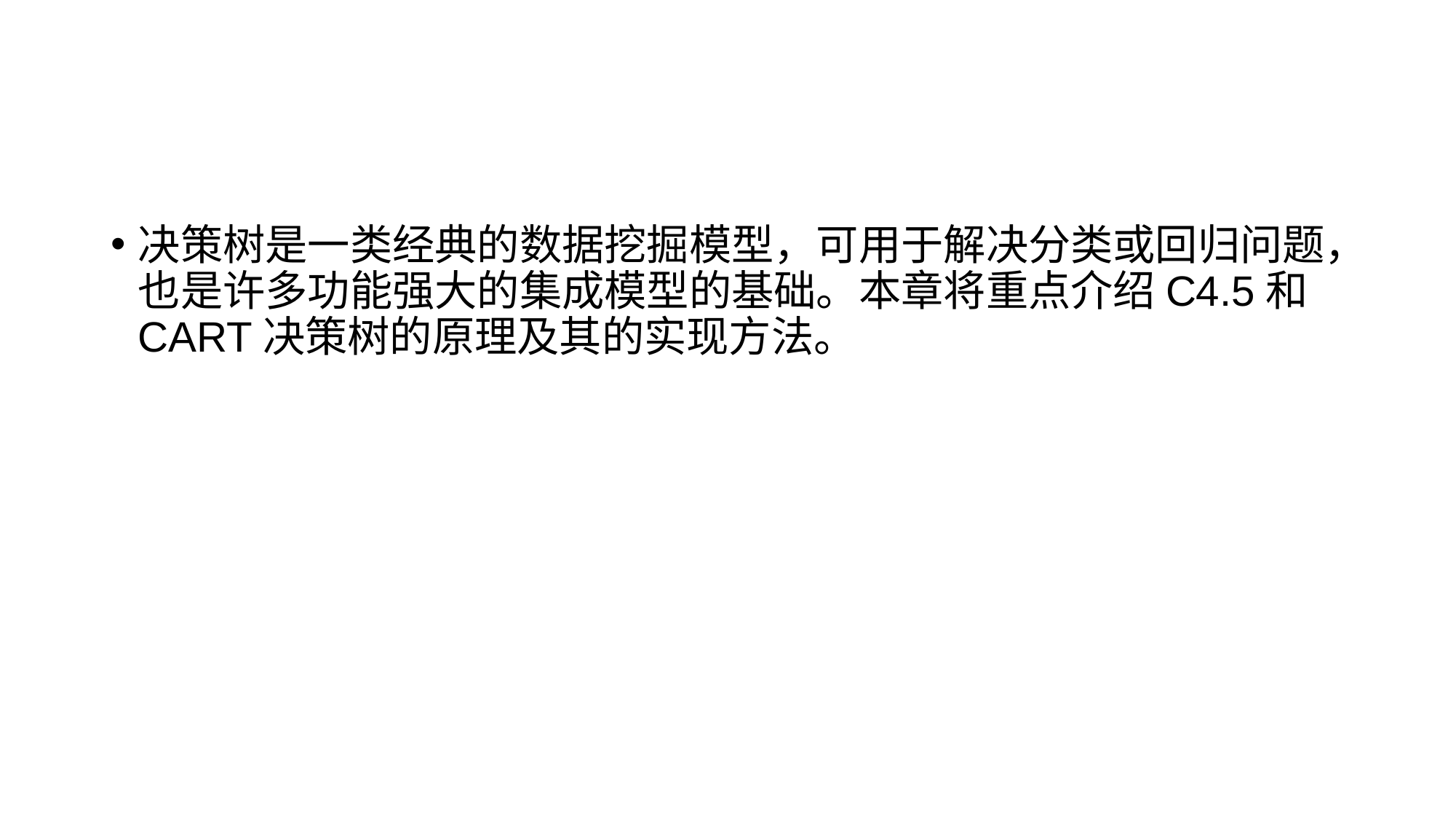

#
决策树是一类经典的数据挖掘模型，可用于解决分类或回归问题，也是许多功能强大的集成模型的基础。本章将重点介绍C4.5和CART决策树的原理及其的实现方法。